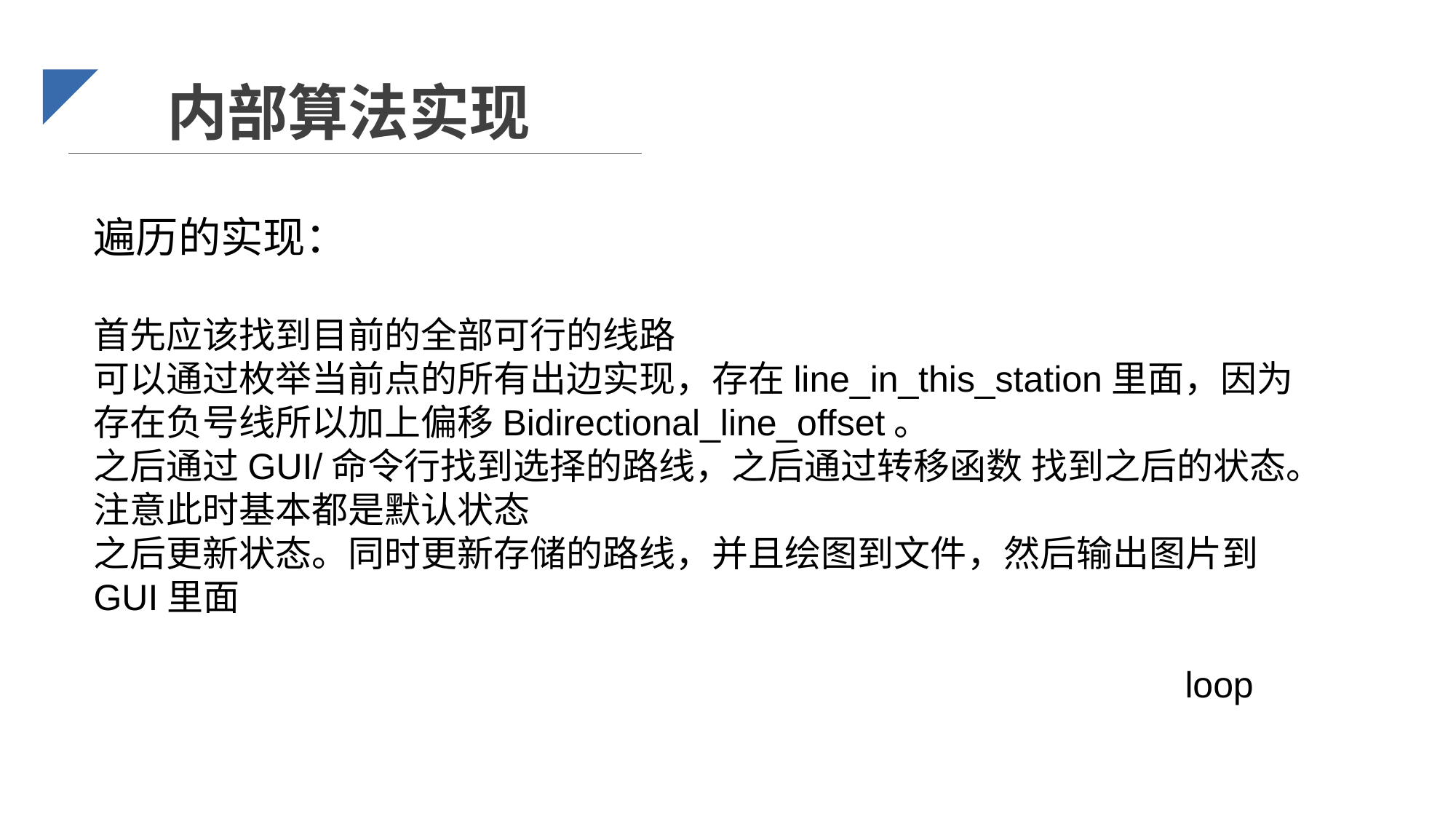

内部算法实现

遍历的实现：

首先应该找到目前的全部可行的线路
可以通过枚举当前点的所有出边实现，存在line_in_this_station里面，因为存在负号线所以加上偏移Bidirectional_line_offset。
之后通过GUI/命令行找到选择的路线，之后通过转移函数 找到之后的状态。
注意此时基本都是默认状态
之后更新状态。同时更新存储的路线，并且绘图到文件，然后输出图片到GUI里面

										loop